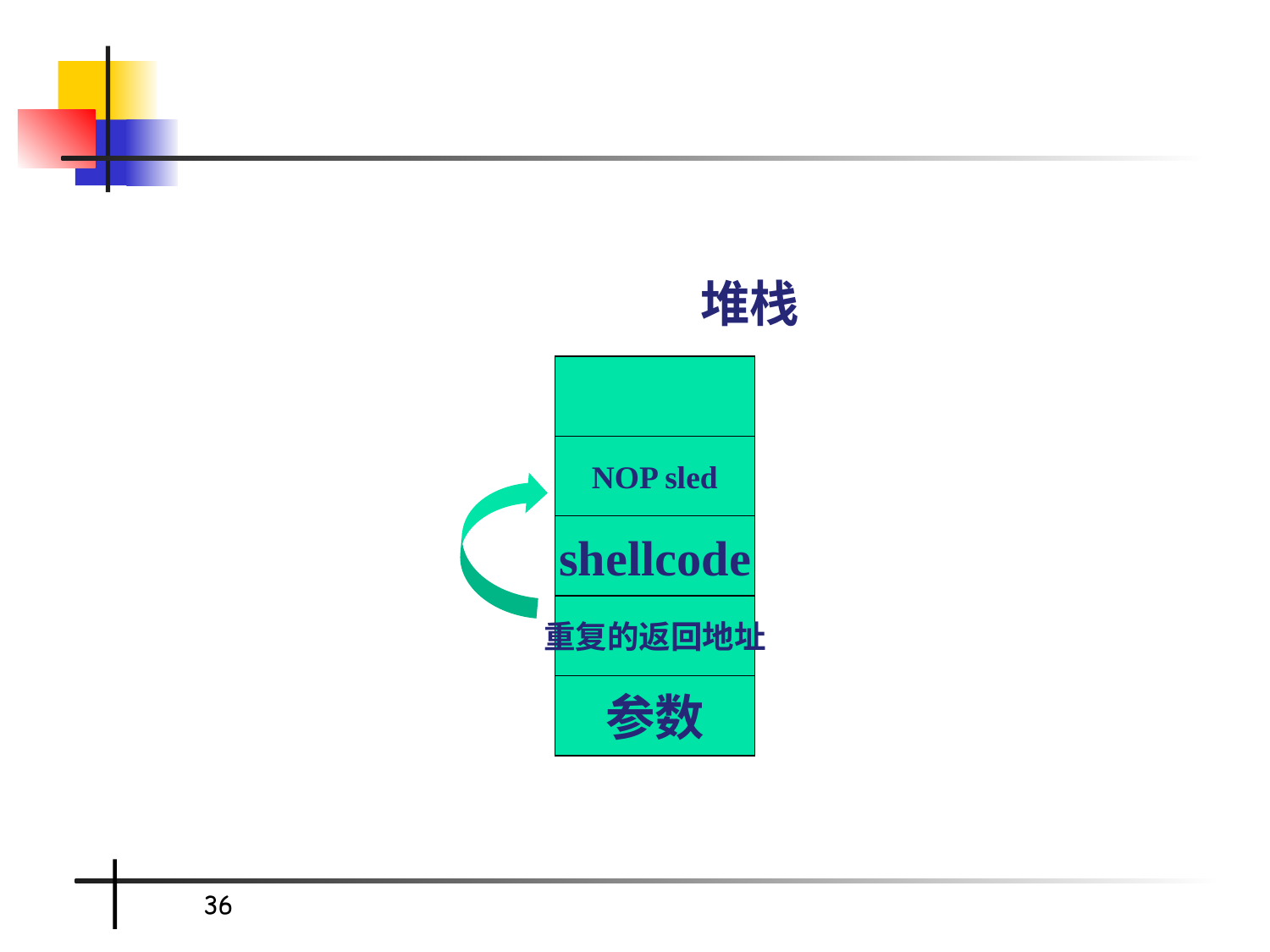

#
堆栈

NOP sled

shellcode
重复的返回地址
参数
36